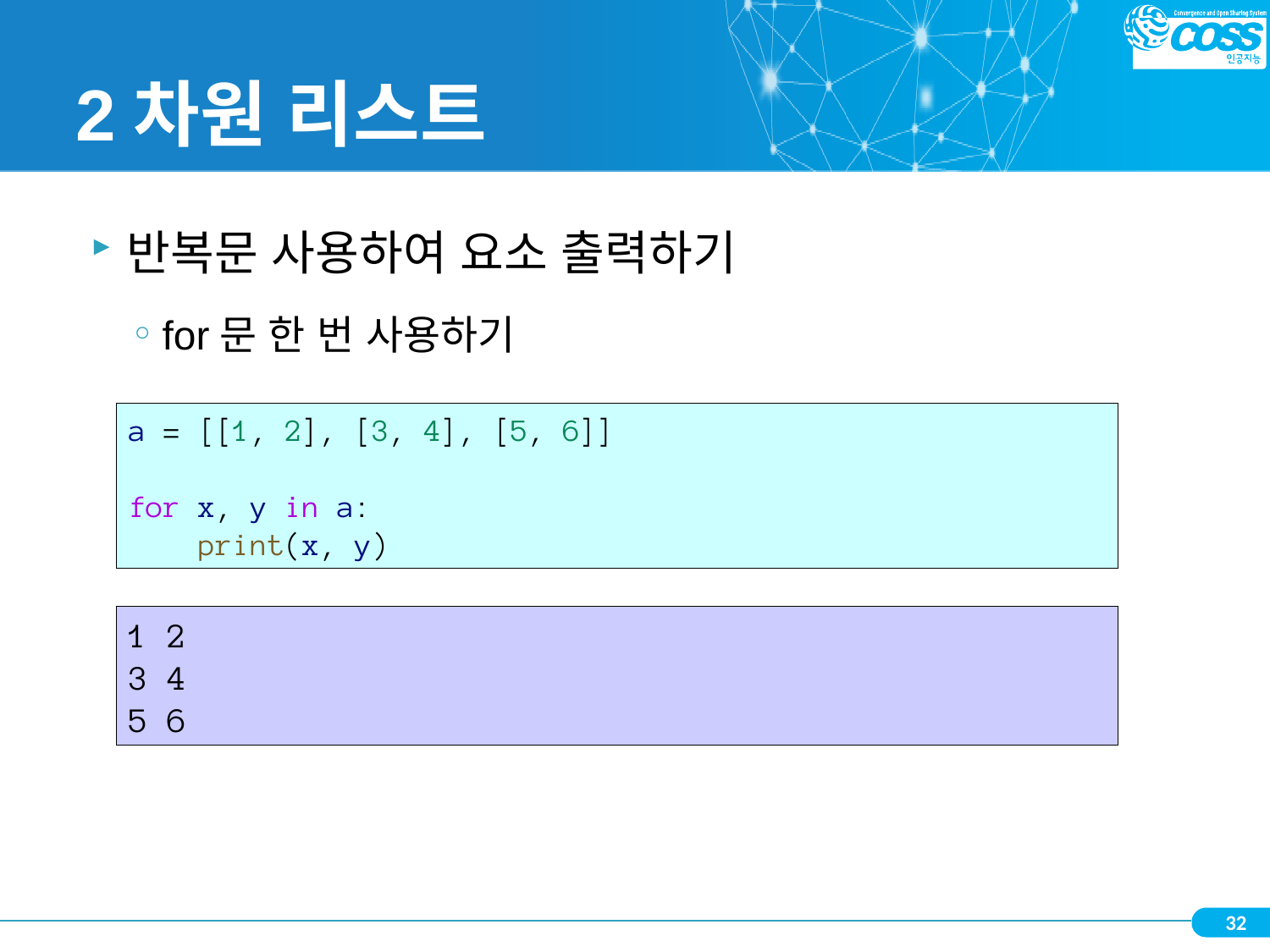

# 2차원 리스트
반복문 사용하여 요소 출력하기
for문 한 번 사용하기
a = [[1, 2], [3, 4], [5, 6]]
for x, y in a:
    print(x, y)
1 2
3 4
5 6